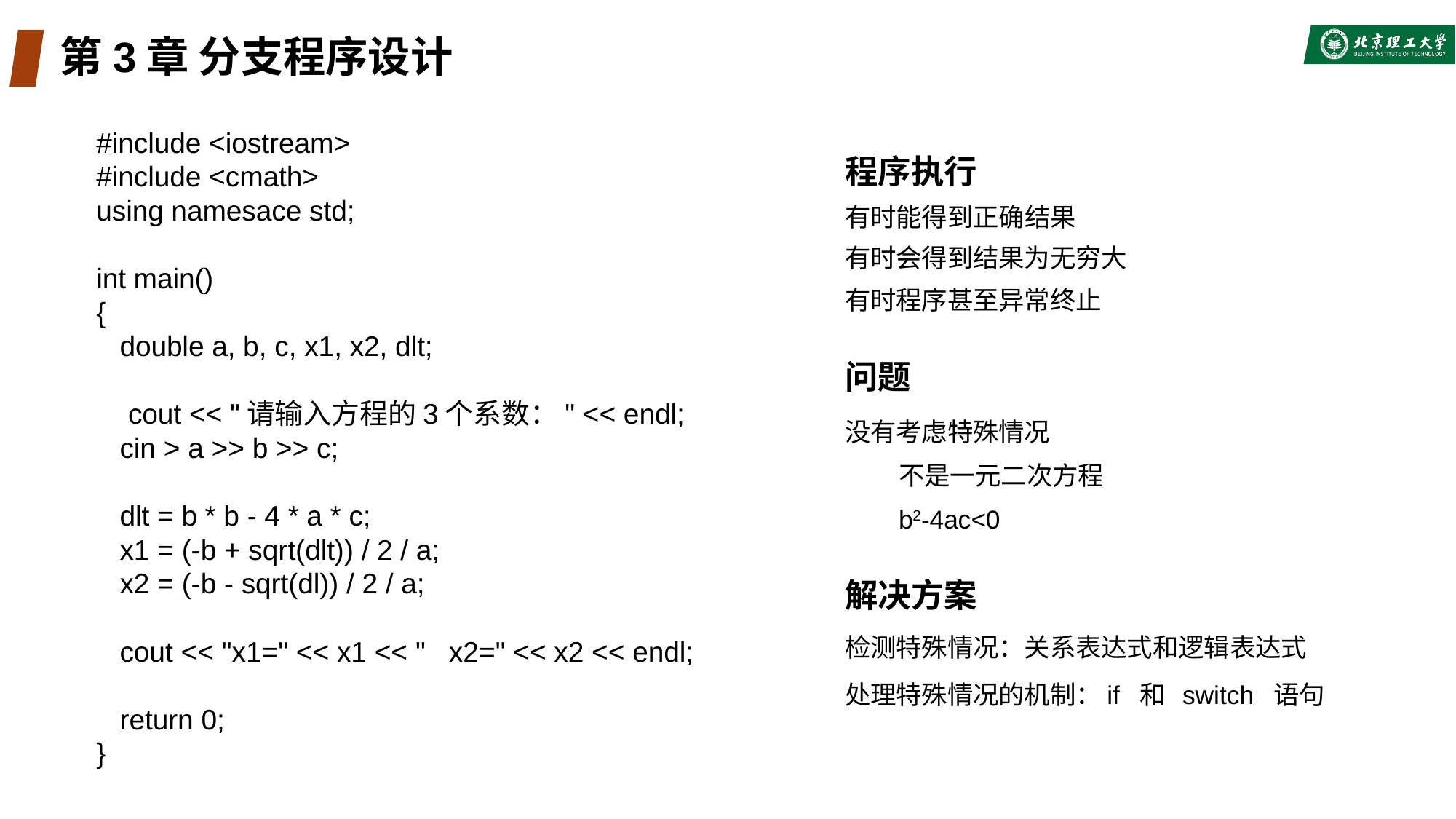

# 第3章 分支程序设计
#include <iostream>
#include <cmath>
using namesace std;

int main()
{
   double a, b, c, x1, x2, dlt;

  cout << "请输入方程的3个系数：" << endl;
   cin > a >> b >> c;

   dlt = b * b - 4 * a * c;
   x1 = (-b + sqrt(dlt)) / 2 / a;
   x2 = (-b - sqrt(dl)) / 2 / a;

   cout << "x1=" << x1 << "   x2=" << x2 << endl;

   return 0;
}
程序执行
有时能得到正确结果
有时会得到结果为无穷大
有时程序甚至异常终止
问题
没有考虑特殊情况
不是一元二次方程
b2-4ac<0
解决方案
检测特殊情况：关系表达式和逻辑表达式
处理特殊情况的机制：if  和  switch  语句